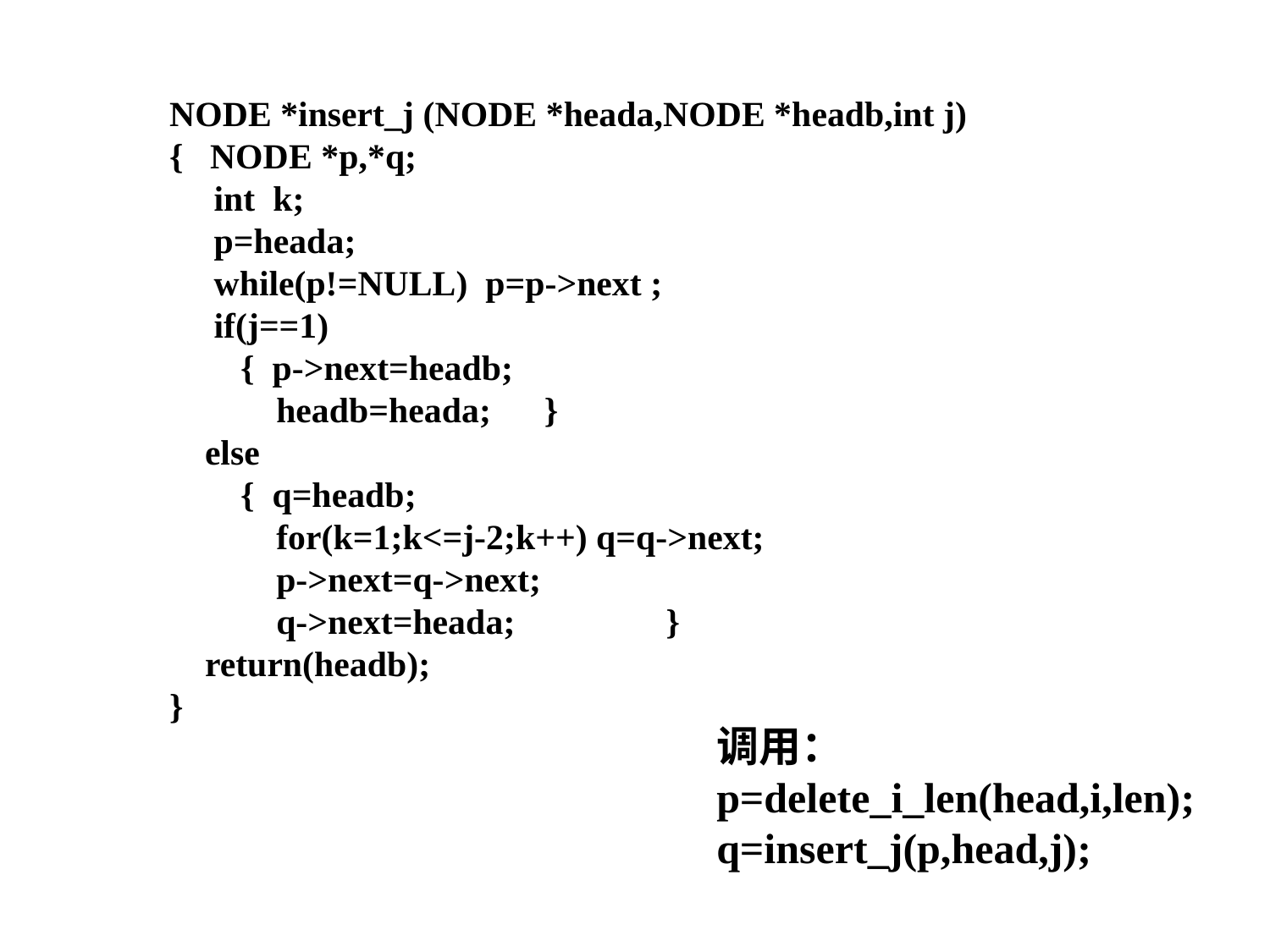

NODE *insert_j (NODE *heada,NODE *headb,int j)
{   NODE *p,*q;
     int  k;
     p=heada;
     while(p!=NULL)  p=p->next ;
     if(j==1)
        {  p->next=headb;
            headb=heada;      }
    else
        {  q=headb;
            for(k=1;k<=j-2;k++) q=q->next;
            p->next=q->next;
            q->next=heada;                 }
    return(headb);
}
调用：
p=delete_i_len(head,i,len);
q=insert_j(p,head,j);